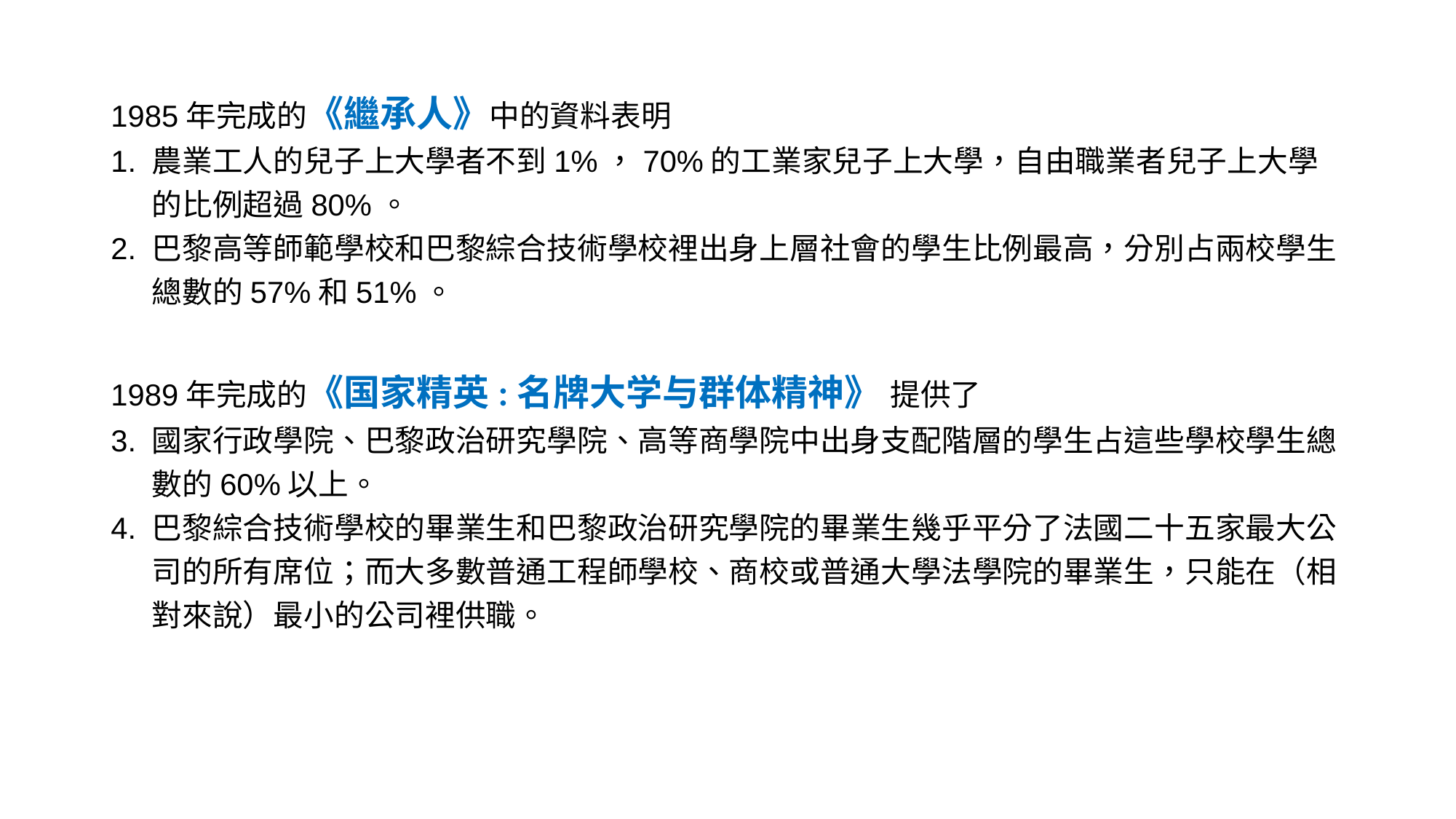

1985年完成的《繼承人》中的資料表明
農業工人的兒子上大學者不到1%，70%的工業家兒子上大學，自由職業者兒子上大學的比例超過80%。
巴黎高等師範學校和巴黎綜合技術學校裡出身上層社會的學生比例最高，分別占兩校學生總數的57%和51%。

1989年完成的《国家精英:名牌大学与群体精神》 提供了
國家行政學院、巴黎政治研究學院、高等商學院中出身支配階層的學生占這些學校學生總數的60%以上。
巴黎綜合技術學校的畢業生和巴黎政治研究學院的畢業生幾乎平分了法國二十五家最大公司的所有席位；而大多數普通工程師學校、商校或普通大學法學院的畢業生，只能在（相對來說）最小的公司裡供職。